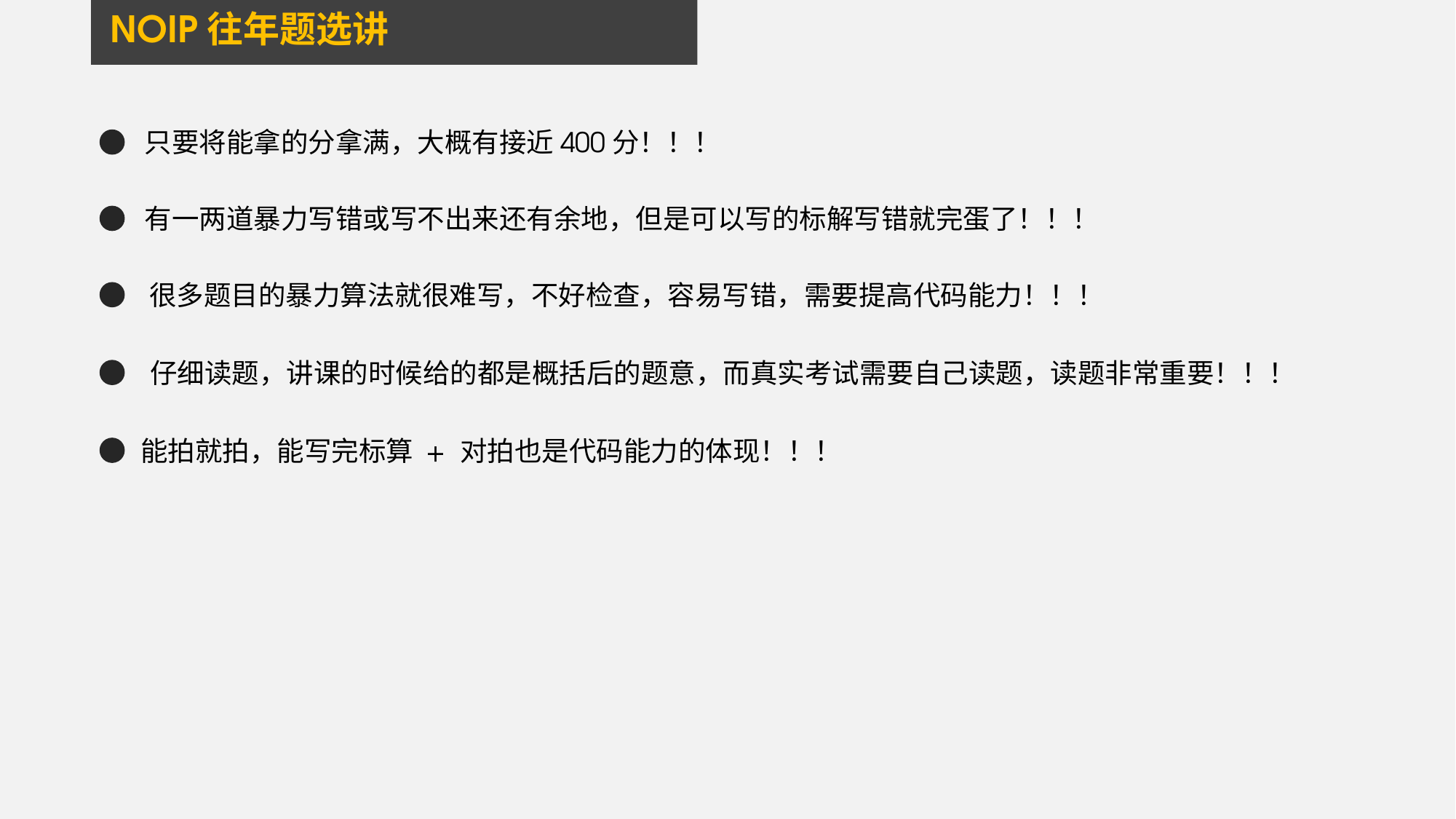

NOIP往年题选讲
只要将能拿的分拿满，大概有接近400分！！！

有一两道暴力写错或写不出来还有余地，但是可以写的标解写错就完蛋了！！！

很多题目的暴力算法就很难写，不好检查，容易写错，需要提高代码能力！！！

仔细读题，讲课的时候给的都是概括后的题意，而真实考试需要自己读题，读题非常重要！！！

能拍就拍，能写完标算 + 对拍也是代码能力的体现！！！